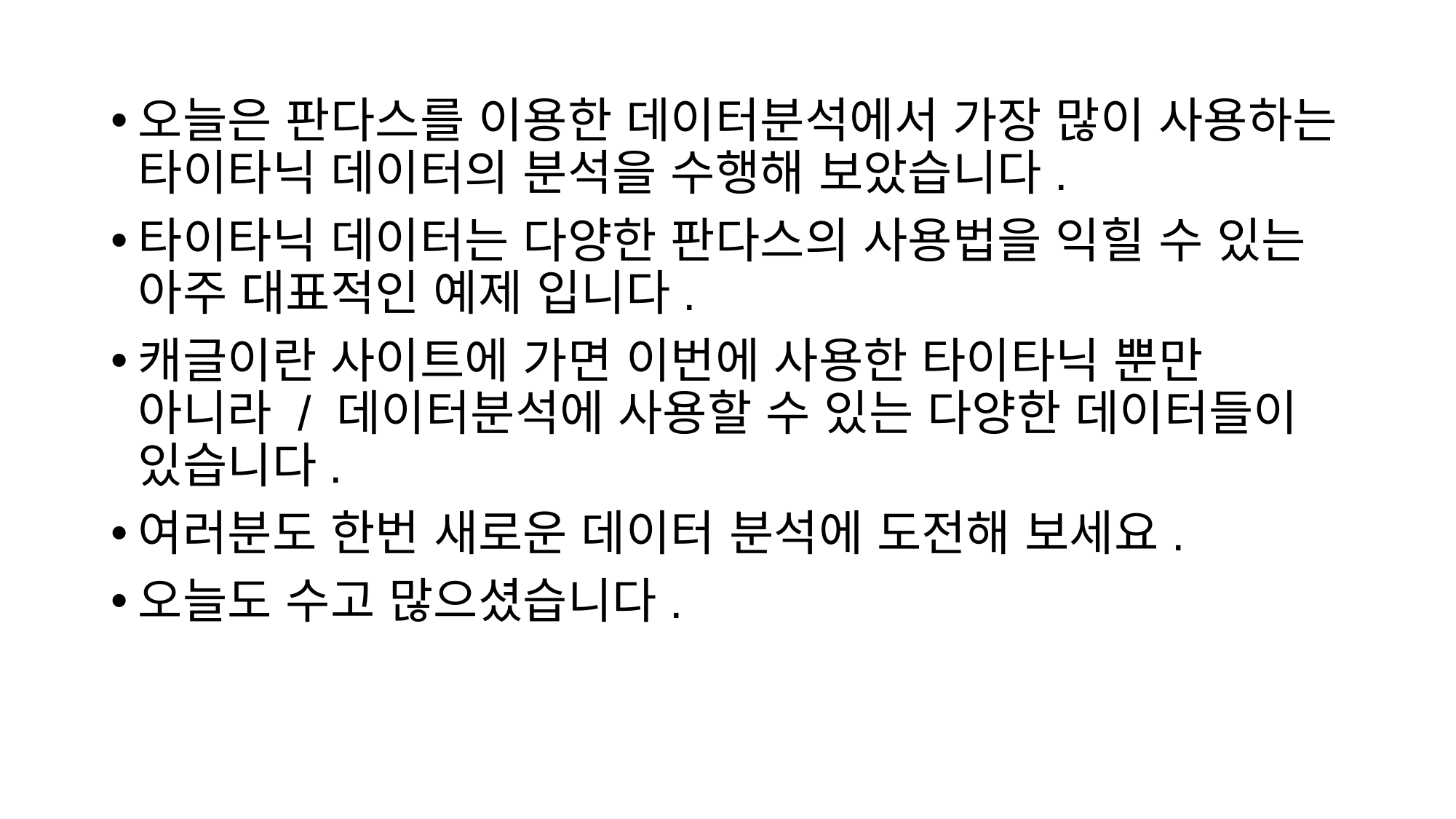

오늘은 판다스를 이용한 데이터분석에서 가장 많이 사용하는 타이타닉 데이터의 분석을 수행해 보았습니다.
타이타닉 데이터는 다양한 판다스의 사용법을 익힐 수 있는 아주 대표적인 예제 입니다.
캐글이란 사이트에 가면 이번에 사용한 타이타닉 뿐만 아니라 / 데이터분석에 사용할 수 있는 다양한 데이터들이 있습니다.
여러분도 한번 새로운 데이터 분석에 도전해 보세요.
오늘도 수고 많으셨습니다.